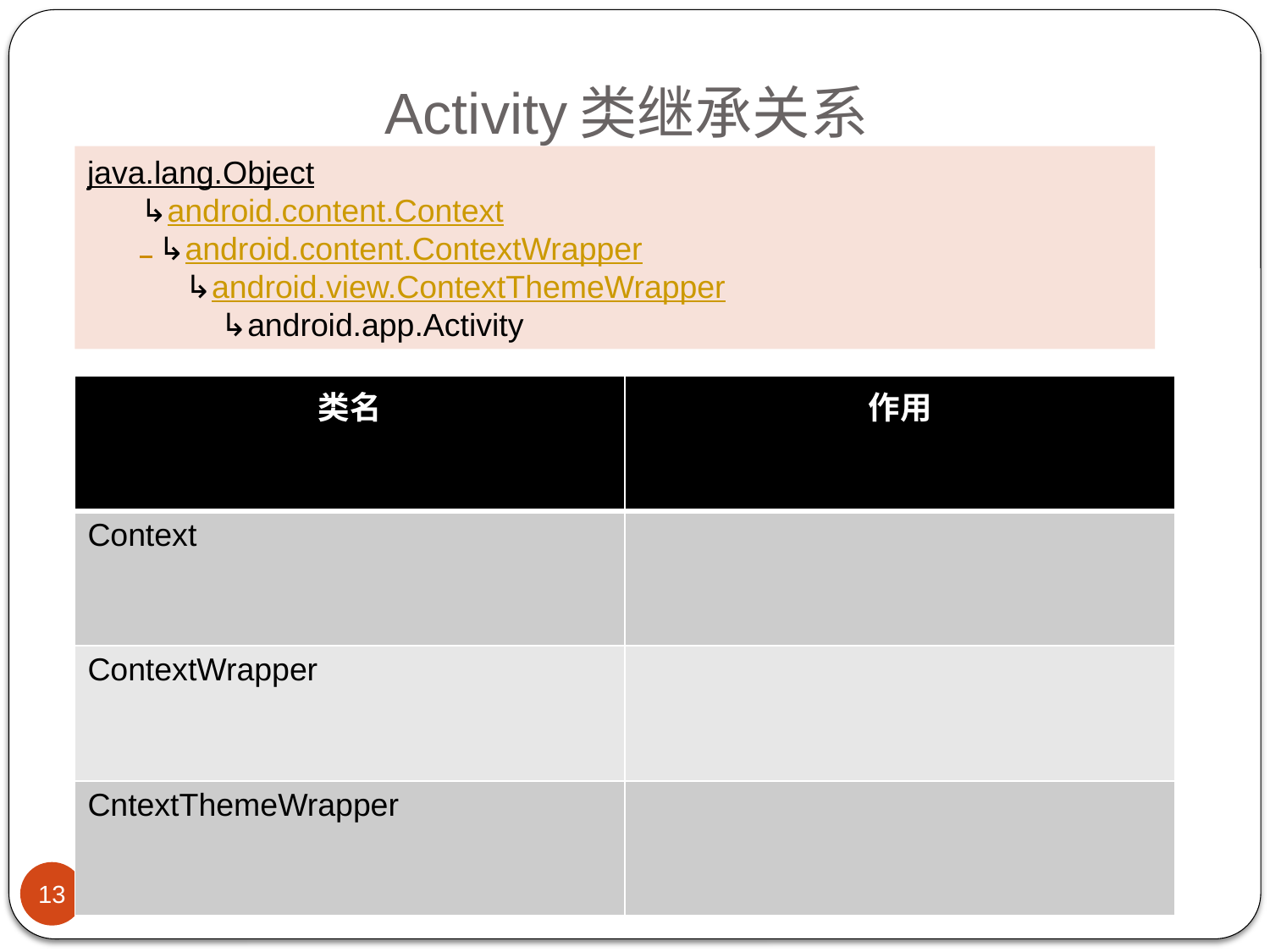

# Activity类继承关系
java.lang.Object
      ↳android.content.Context
        ↳android.content.ContextWrapper
           ↳android.view.ContextThemeWrapper
               ↳android.app.Activity

| 类名 | 作用 |
| --- | --- |
| Context |  |
| ContextWrapper |  |
| CntextThemeWrapper |  |
13